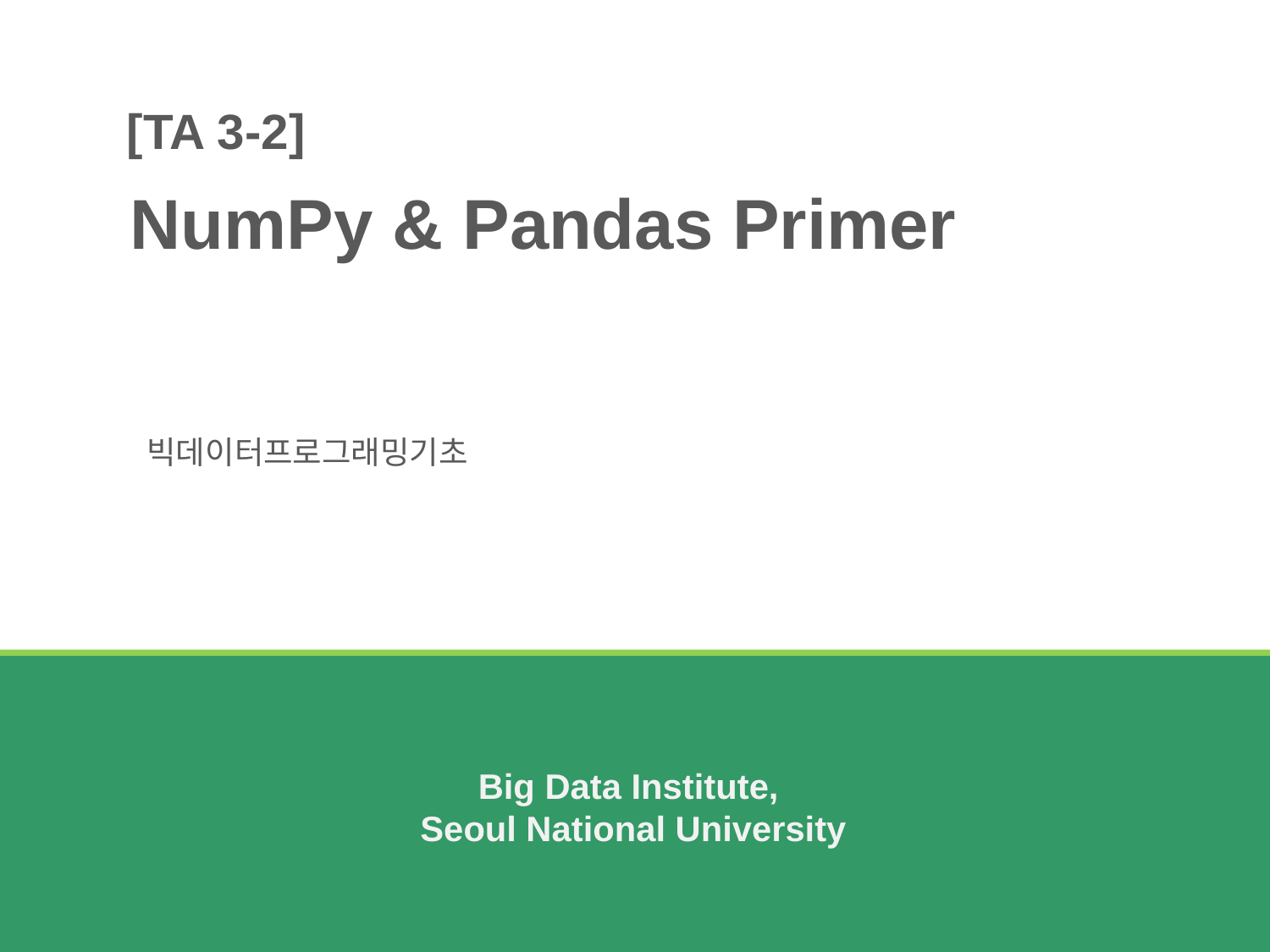

[TA 3-2]
NumPy & Pandas Primer
빅데이터프로그래밍기초

Big Data Institute,
Seoul National University